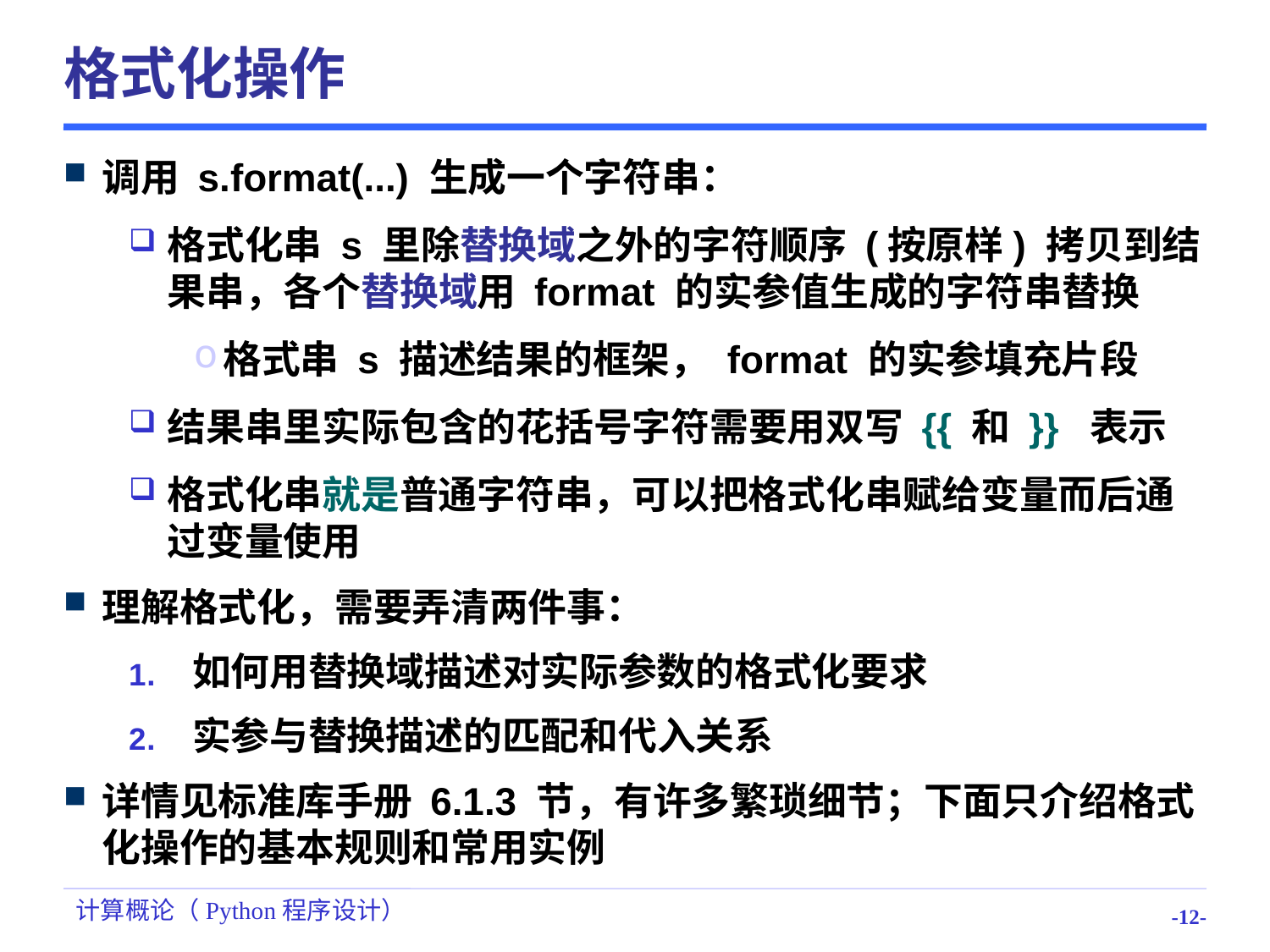

# 格式化操作
调用 s.format(...) 生成一个字符串：
格式化串 s 里除替换域之外的字符顺序 (按原样) 拷贝到结果串，各个替换域用 format 的实参值生成的字符串替换
格式串 s 描述结果的框架， format 的实参填充片段
结果串里实际包含的花括号字符需要用双写 {{ 和 }}  表示
格式化串就是普通字符串，可以把格式化串赋给变量而后通过变量使用
理解格式化，需要弄清两件事：
如何用替换域描述对实际参数的格式化要求
实参与替换描述的匹配和代入关系
详情见标准库手册 6.1.3 节，有许多繁琐细节；下面只介绍格式化操作的基本规则和常用实例